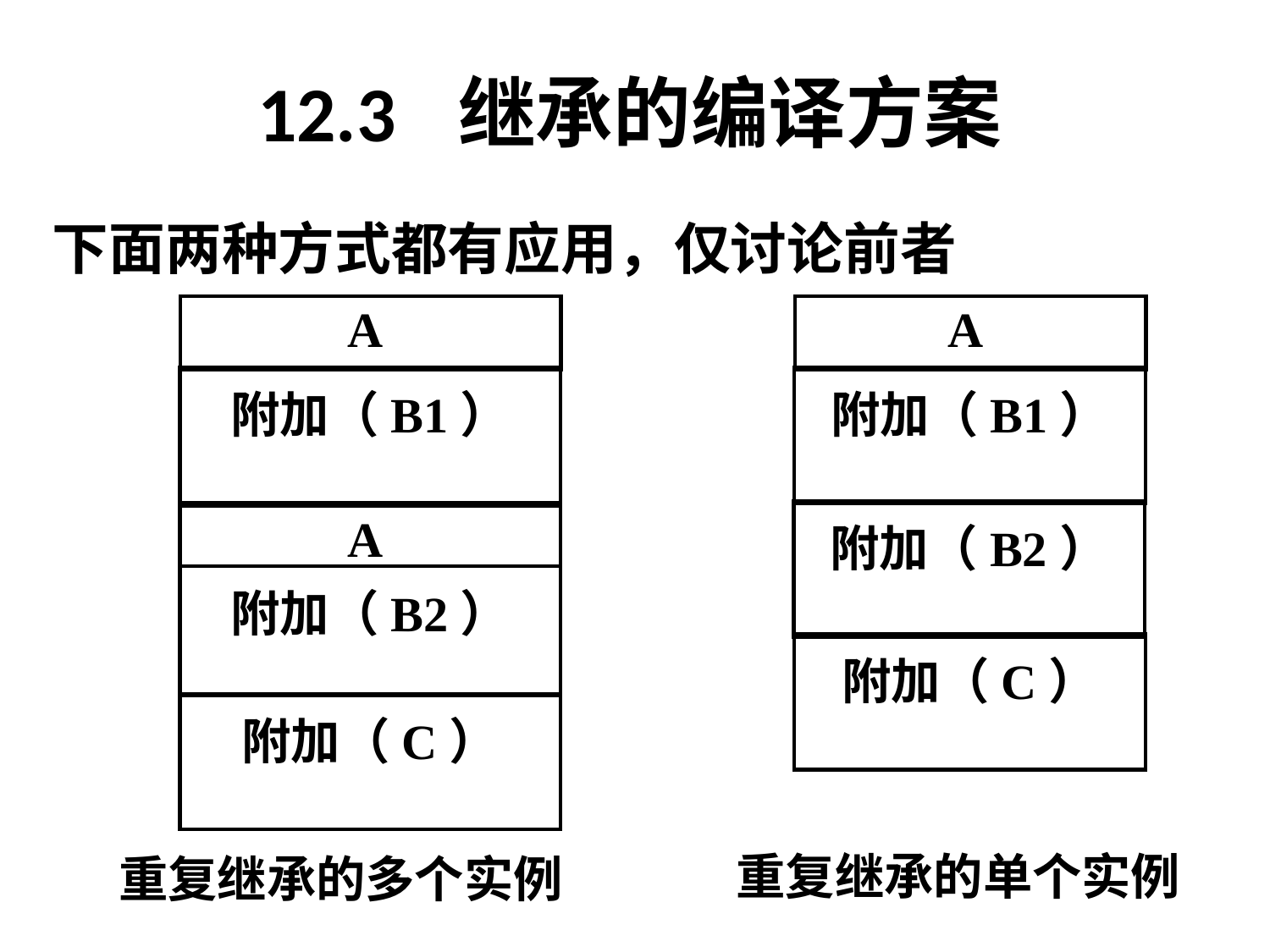

# 12.3  继承的编译方案
下面两种方式都有应用，仅讨论前者
A
附加（B1）
A
附加（B2）
附加（C）
A
附加（B1）
附加（B2）
附加（C）
重复继承的单个实例
重复继承的多个实例